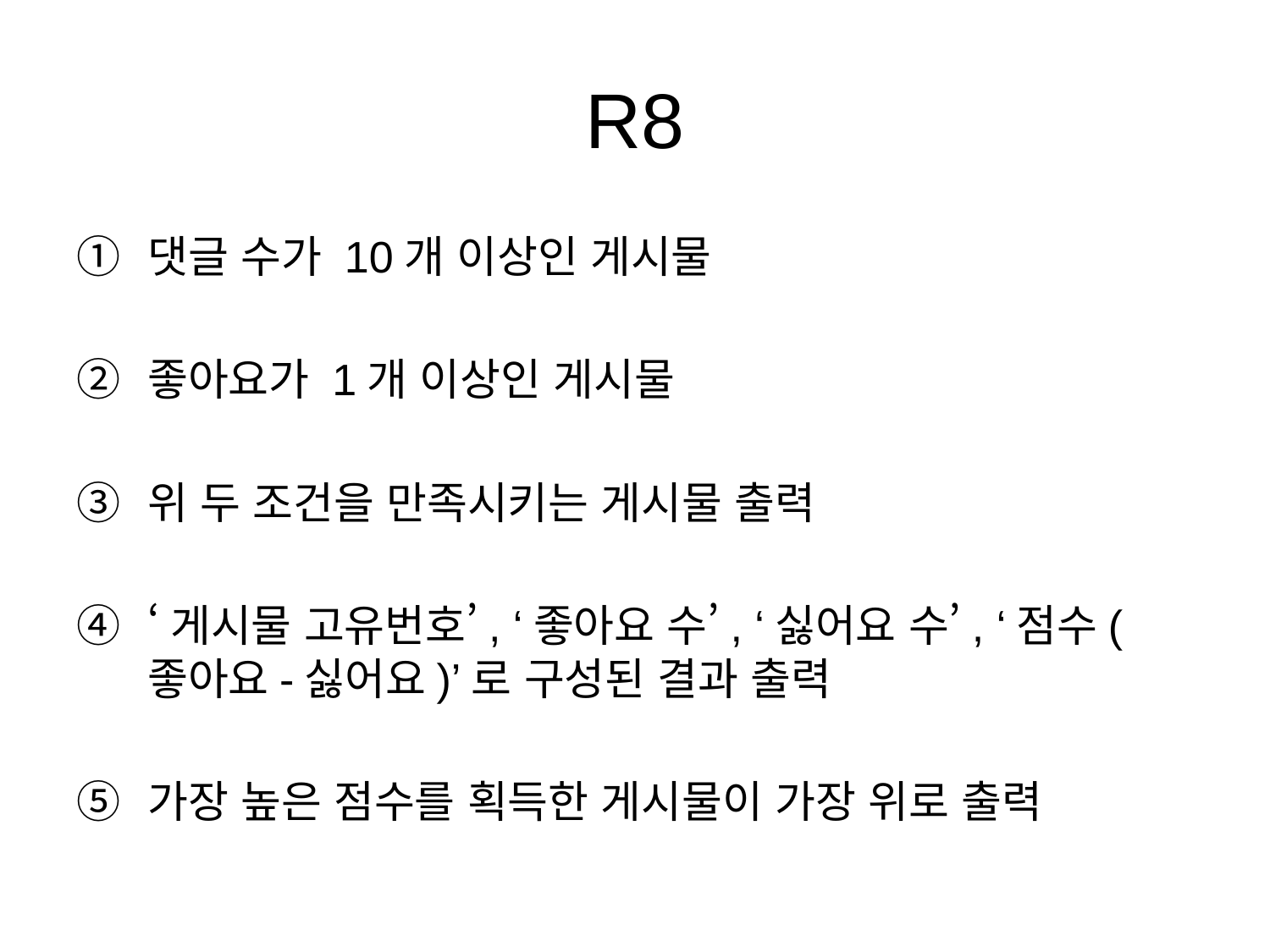

# R8
댓글 수가 10개 이상인 게시물

좋아요가 1개 이상인 게시물

위 두 조건을 만족시키는 게시물 출력

‘게시물 고유번호’, ‘좋아요 수’, ‘싫어요 수’, ‘점수(좋아요-싫어요)’로 구성된 결과 출력

가장 높은 점수를 획득한 게시물이 가장 위로 출력